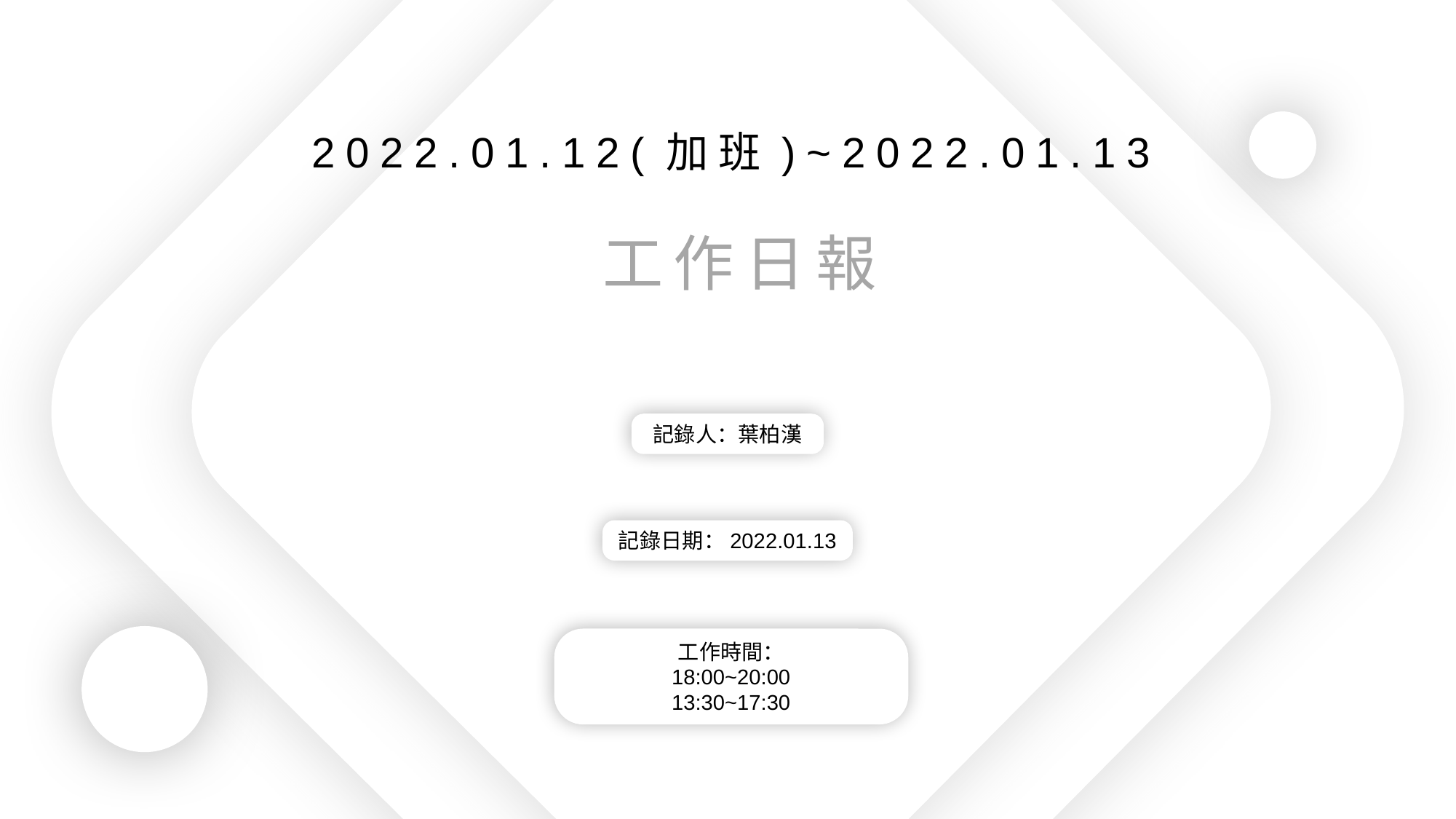

2022.01.12(加班)~2022.01.13
工作日報

記錄人：葉柏漢

記錄日期：2022.01.13

工作時間：
18:00~20:00
13:30~17:30